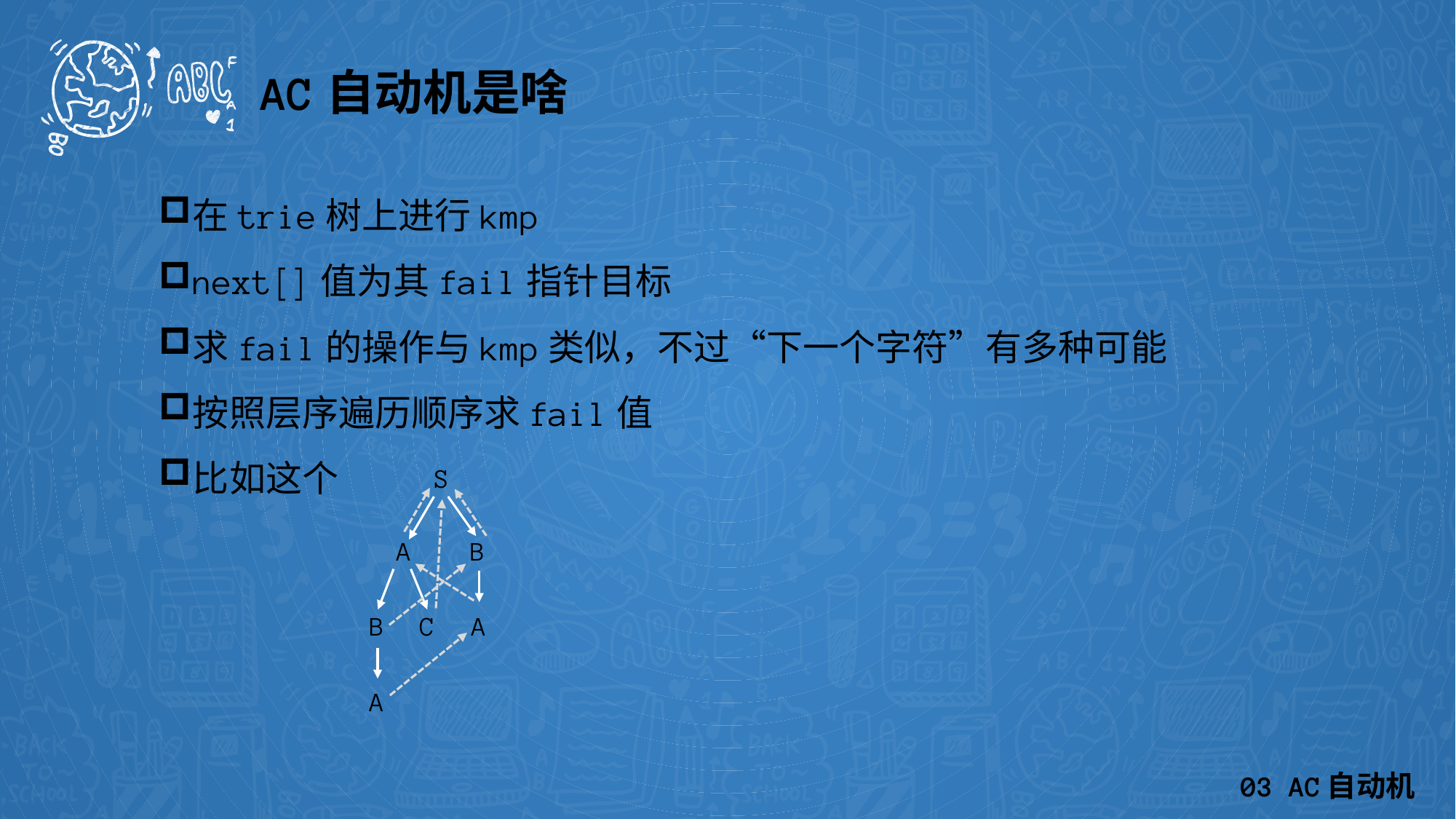

AC自动机是啥
在trie树上进行kmp
next[]值为其fail指针目标
求fail的操作与kmp类似，不过“下一个字符”有多种可能
按照层序遍历顺序求fail值
比如这个
S
A
B
C
B
A
A
03 AC自动机